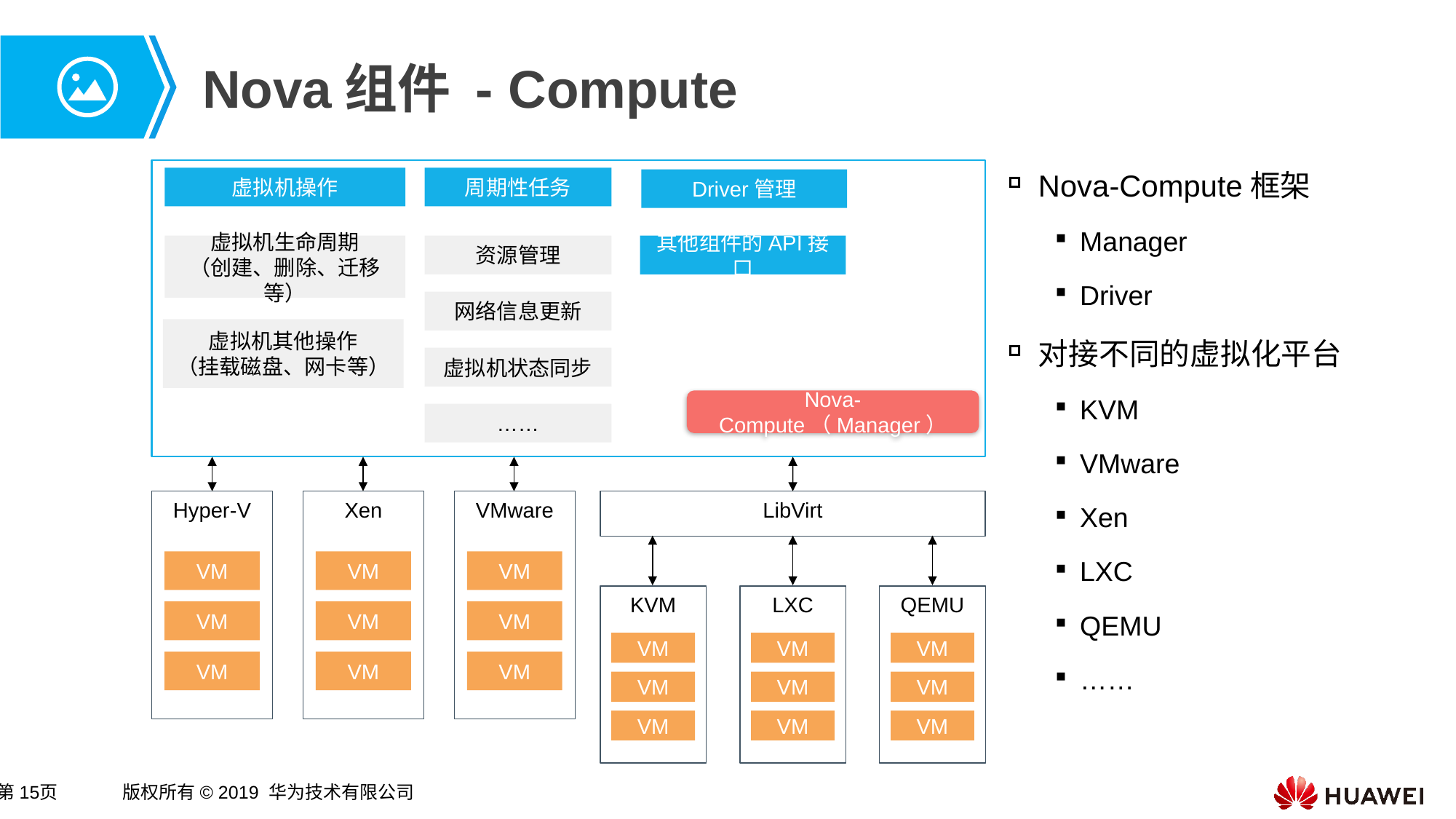

# Nova组件 - Compute
Nova-Compute框架
Manager
Driver
对接不同的虚拟化平台
KVM
VMware
Xen
LXC
QEMU
……

虚拟机操作
周期性任务
Driver管理
虚拟机生命周期
（创建、删除、迁移等）
资源管理
其他组件的API接口
网络信息更新
虚拟机其他操作
（挂载磁盘、网卡等）
虚拟机状态同步
Nova-Compute（Manager）
……
Hyper-V
VM
VM
VM
Xen
VM
VM
VM
VMware
VM
VM
VM
LibVirt
KVM
VM
VM
VM
LXC
VM
VM
VM
QEMU
VM
VM
VM